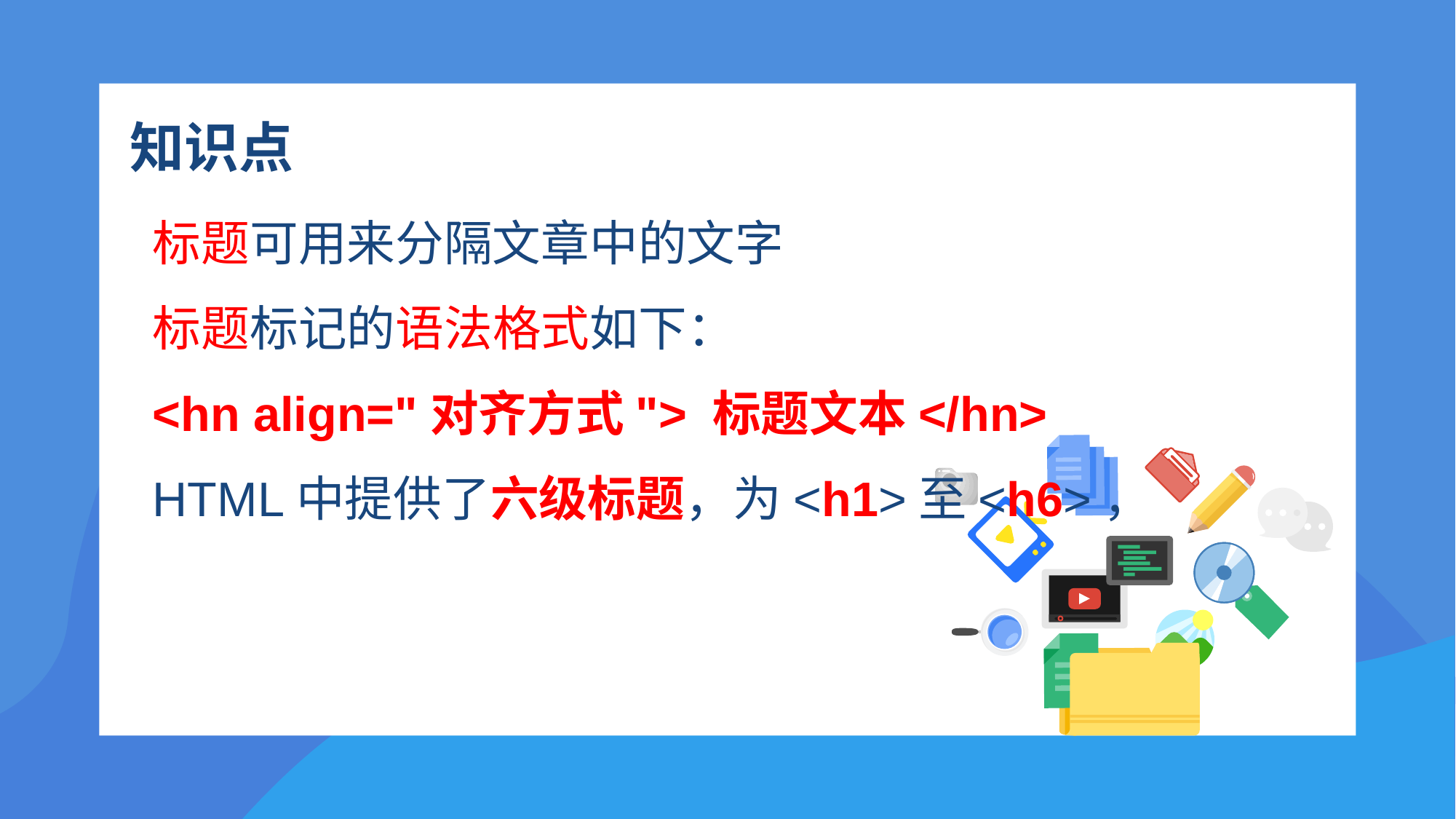

# 知识点
标题可用来分隔文章中的文字
标题标记的语法格式如下：
<hn align="对齐方式"> 标题文本</hn>
HTML中提供了六级标题，为<h1>至<h6>，